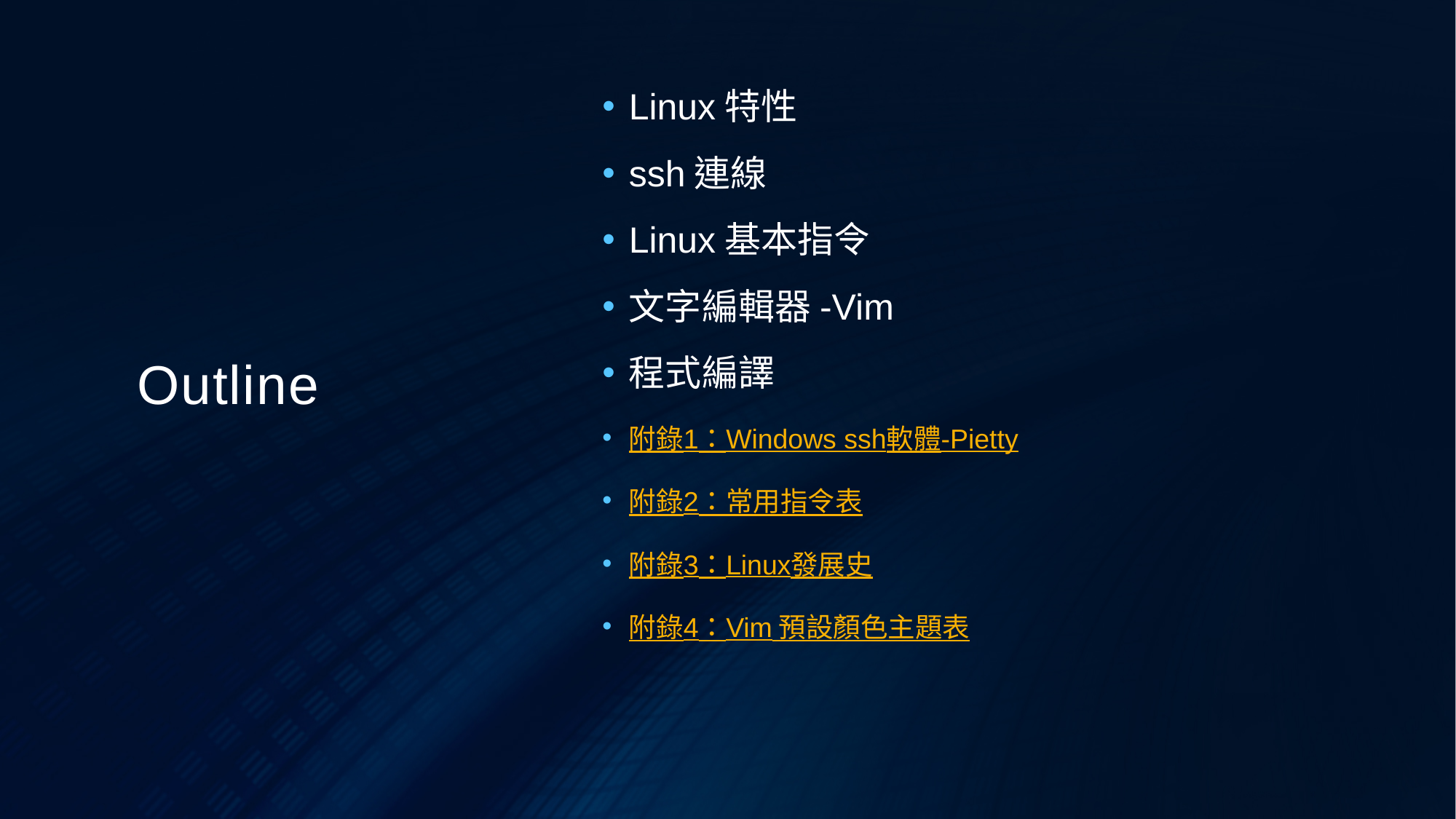

Linux特性
ssh連線
Linux基本指令
文字編輯器-Vim
程式編譯
附錄1：Windows ssh軟體-Pietty
附錄2：常用指令表
附錄3：Linux發展史
附錄4：Vim 預設顏色主題表

# Outline